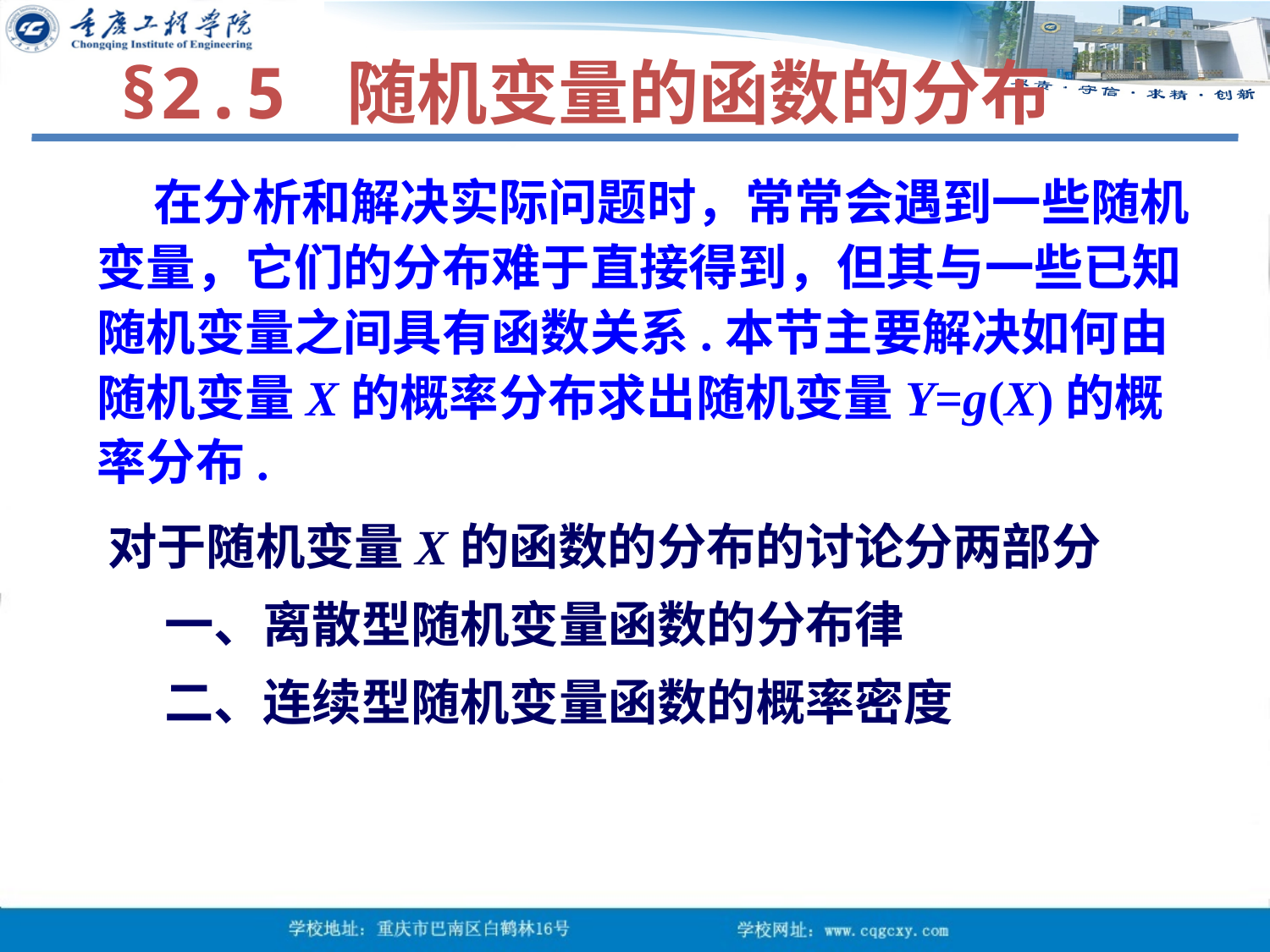

§2.5 随机变量的函数的分布

    在分析和解决实际问题时，常常会遇到一些随机变量，它们的分布难于直接得到，但其与一些已知随机变量之间具有函数关系.本节主要解决如何由随机变量X的概率分布求出随机变量Y=g(X)的概率分布.
对于随机变量X的函数的分布的讨论分两部分
    一、离散型随机变量函数的分布律
    二、连续型随机变量函数的概率密度